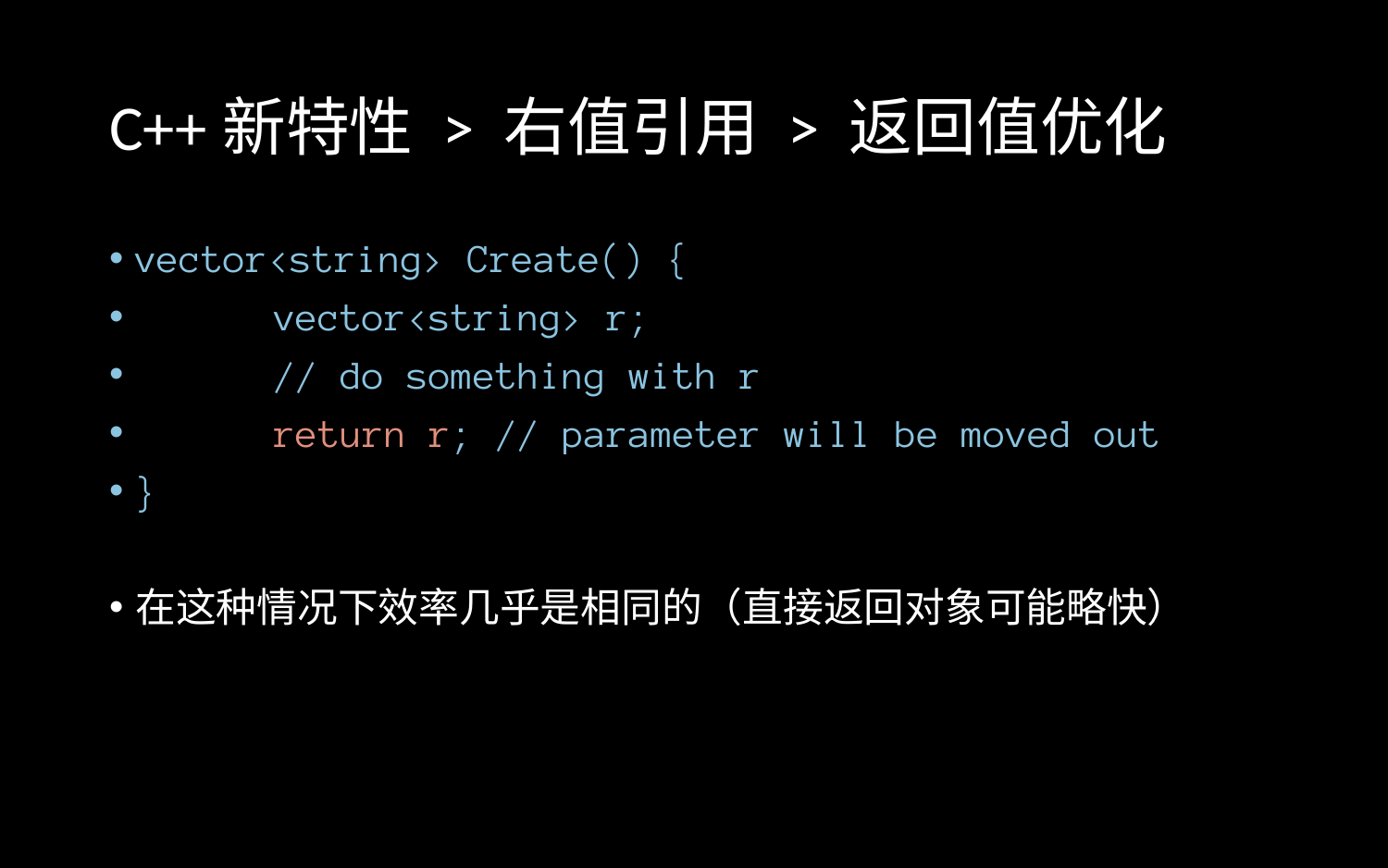

# C++新特性 > 右值引用 > 返回值优化
vector<string> Create() {
	vector<string> r;
	// do something with r
	return r; // parameter will be moved out
}

在这种情况下效率几乎是相同的（直接返回对象可能略快）